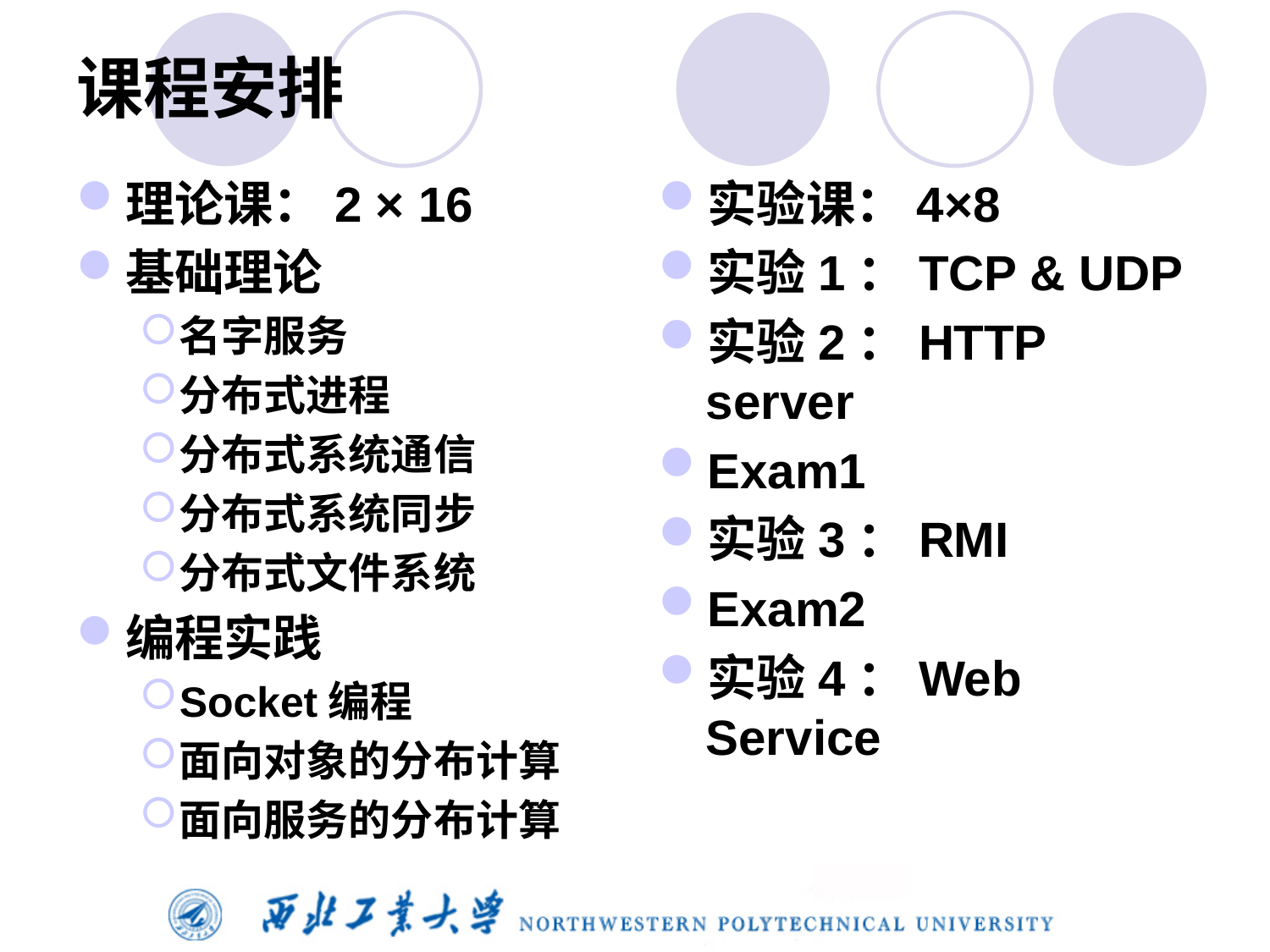

# 课程安排
理论课：2 × 16
基础理论
名字服务
分布式进程
分布式系统通信
分布式系统同步
分布式文件系统
编程实践
Socket编程
面向对象的分布计算
面向服务的分布计算

实验课：4×8
实验1：TCP & UDP
实验2：HTTP server
Exam1
实验3：RMI
Exam2
实验4：Web Service